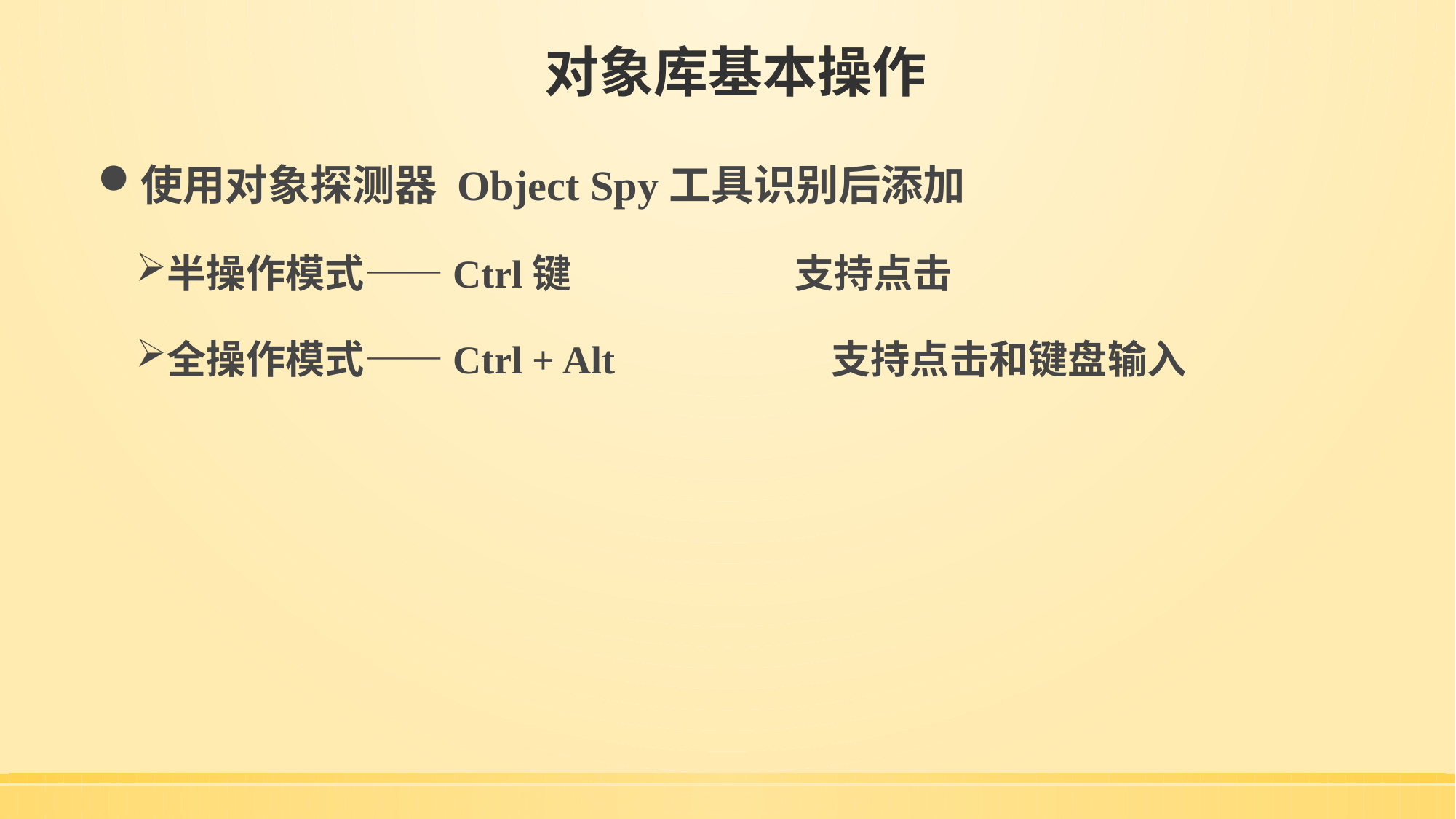

# 对象库基本操作
使用对象探测器 Object Spy工具识别后添加
半操作模式——Ctrl键                         支持点击
全操作模式——Ctrl + Alt                     支持点击和键盘输入